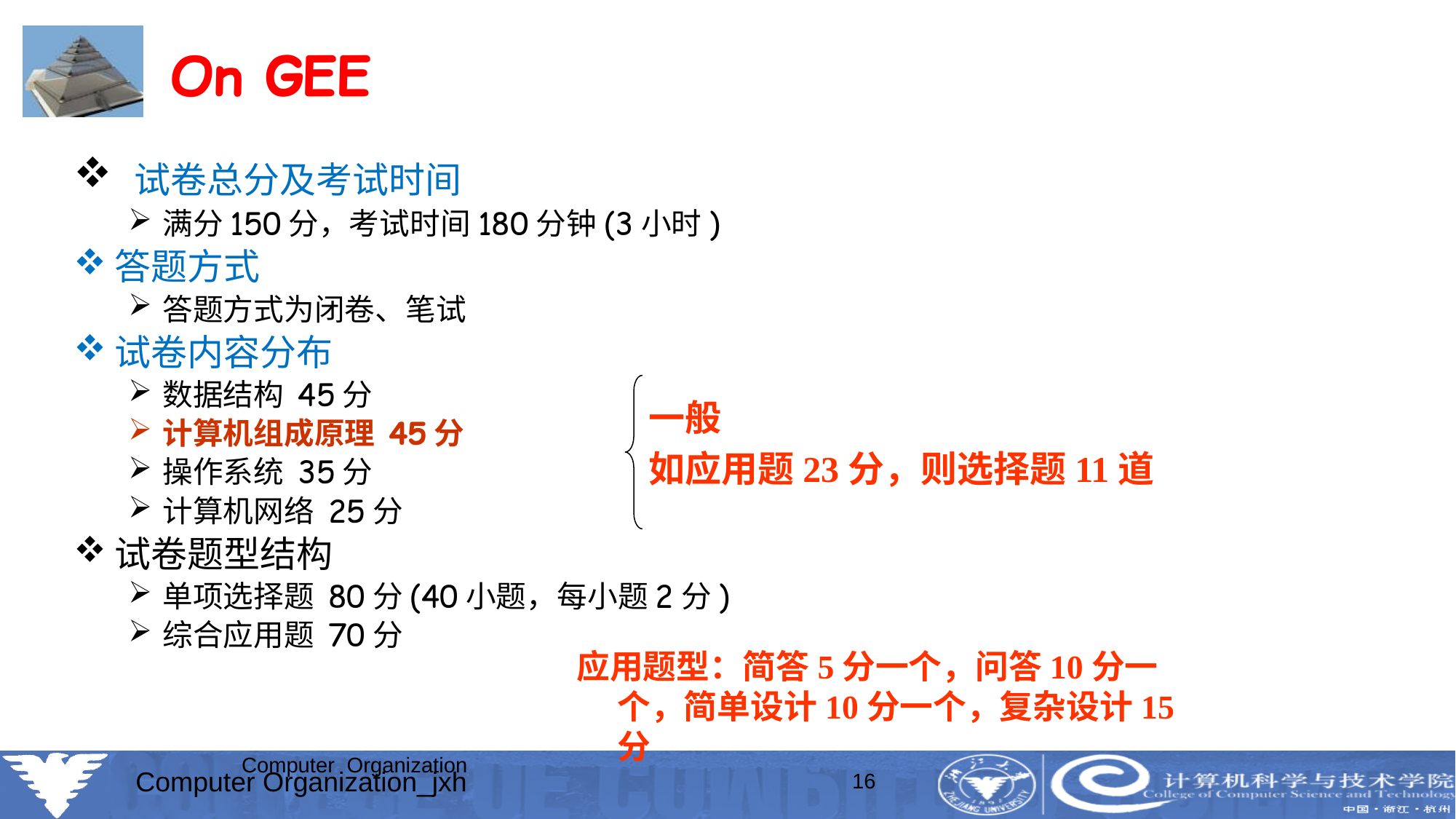

# On GEE
 试卷总分及考试时间
满分150分，考试时间180分钟(3小时)
答题方式
答题方式为闭卷、笔试
试卷内容分布
数据结构 45分
计算机组成原理 45分
操作系统 35分
计算机网络 25分
试卷题型结构
单项选择题 80分(40小题，每小题2分)
综合应用题 70分

一般
如应用题23分，则选择题11道
应用题型：简答5分一个，问答10分一个，简单设计10分一个，复杂设计15分
Computer  Organization